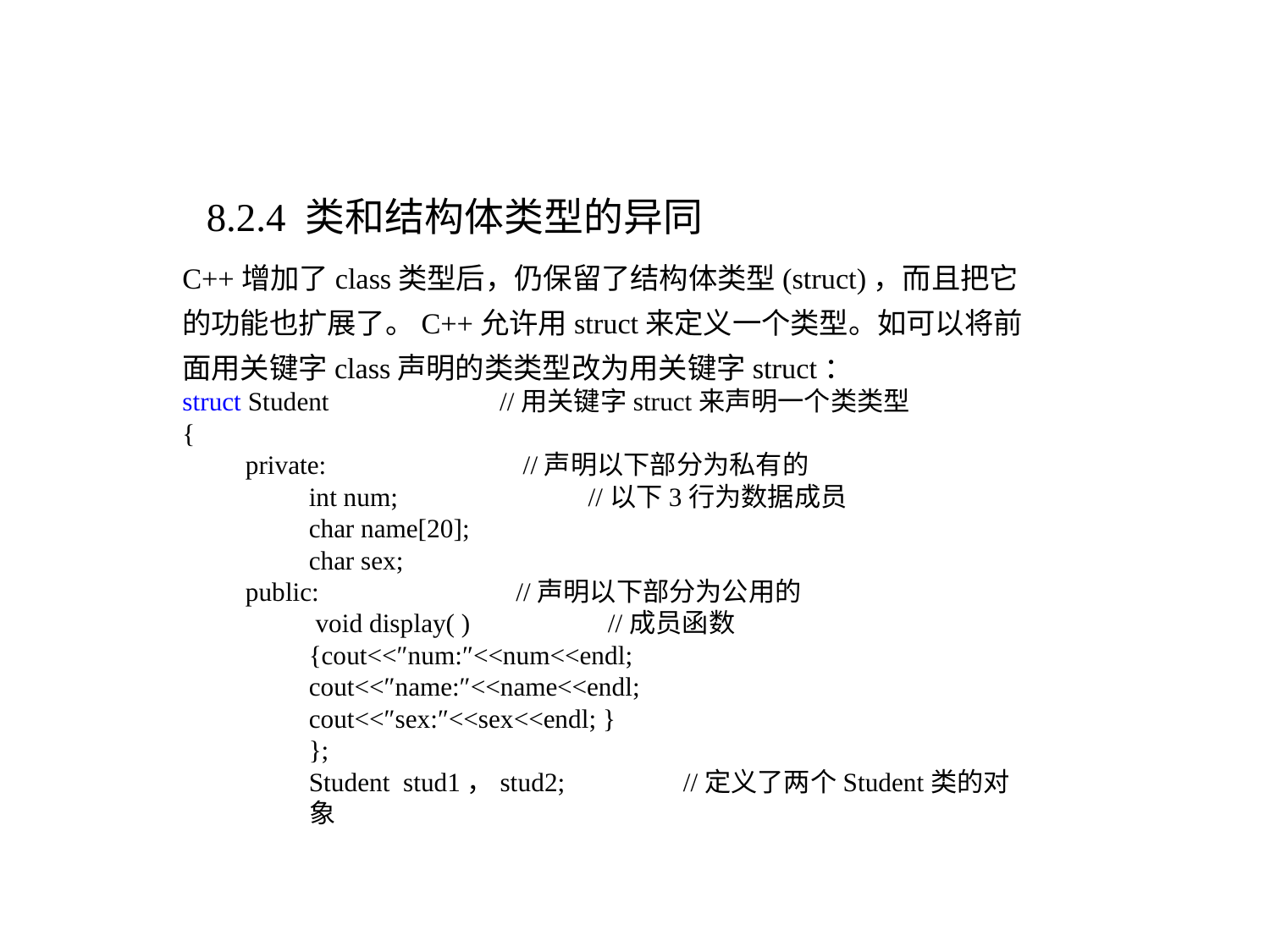

8.2.4 类和结构体类型的异同
C++增加了class类型后，仍保留了结构体类型(struct)，而且把它的功能也扩展了。C++允许用struct来定义一个类型。如可以将前面用关键字class声明的类类型改为用关键字struct：
struct Student                          //用关键字struct来声明一个类类型
{
private:                              //声明以下部分为私有的
int num;                             //以下3行为数据成员
char name[20];
char sex;
public:                              //声明以下部分为公用的
 void display( )                     //成员函数
{cout<<″num:″<<num<<endl;
cout<<″name:″<<name<<endl;
cout<<″sex:″<<sex<<endl; }
};
Student  stud1，stud2;                  //定义了两个Student类的对象